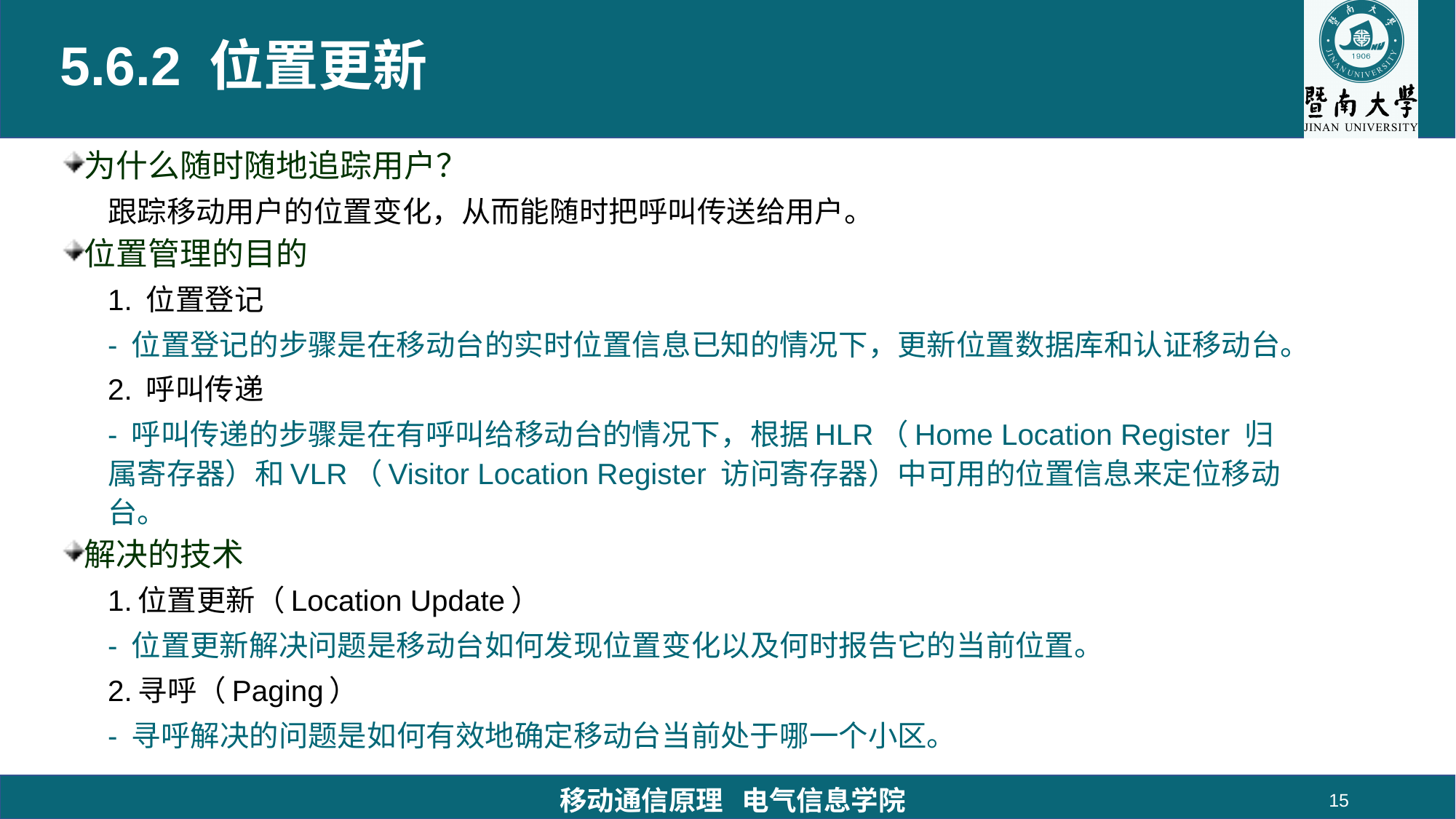

# 5.6.2 位置更新
为什么随时随地追踪用户？
跟踪移动用户的位置变化，从而能随时把呼叫传送给用户。
位置管理的目的
1. 位置登记
- 位置登记的步骤是在移动台的实时位置信息已知的情况下，更新位置数据库和认证移动台。
2. 呼叫传递
- 呼叫传递的步骤是在有呼叫给移动台的情况下，根据HLR（Home Location Register 归属寄存器）和VLR（Visitor Location Register 访问寄存器）中可用的位置信息来定位移动台。
解决的技术
1.位置更新（Location Update）
- 位置更新解决问题是移动台如何发现位置变化以及何时报告它的当前位置。
2.寻呼（Paging）
- 寻呼解决的问题是如何有效地确定移动台当前处于哪一个小区。
移动通信原理   电气信息学院
15